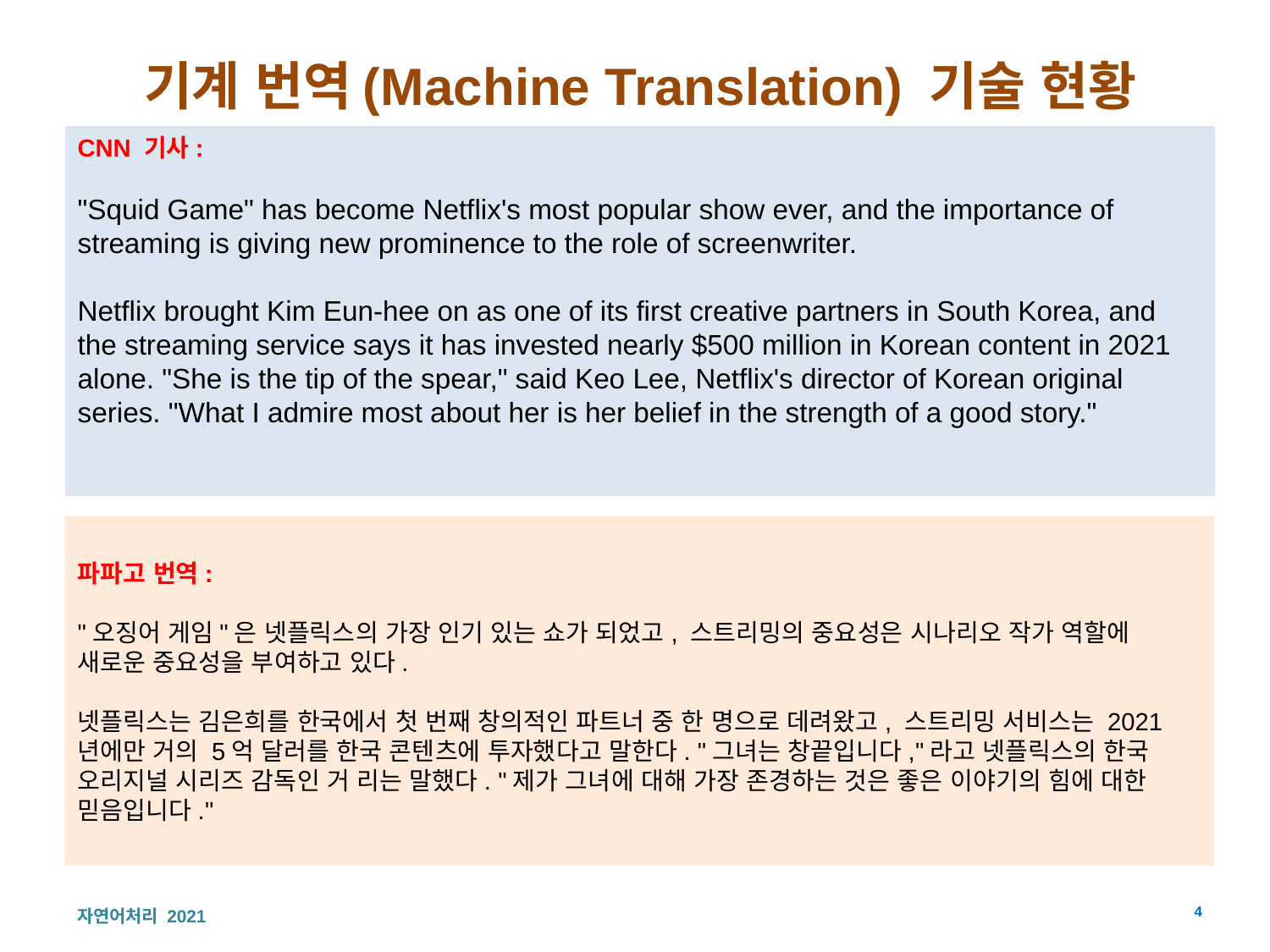

# 기계 번역(Machine Translation) 기술 현황
CNN 기사:

"Squid Game" has become Netflix's most popular show ever, and the importance of streaming is giving new prominence to the role of screenwriter.

Netflix brought Kim Eun-hee on as one of its first creative partners in South Korea, and the streaming service says it has invested nearly $500 million in Korean content in 2021 alone. "She is the tip of the spear," said Keo Lee, Netflix's director of Korean original series. "What I admire most about her is her belief in the strength of a good story."
파파고 번역:

"오징어 게임"은 넷플릭스의 가장 인기 있는 쇼가 되었고, 스트리밍의 중요성은 시나리오 작가 역할에 새로운 중요성을 부여하고 있다.
넷플릭스는 김은희를 한국에서 첫 번째 창의적인 파트너 중 한 명으로 데려왔고, 스트리밍 서비스는 2021년에만 거의 5억 달러를 한국 콘텐츠에 투자했다고 말한다. "그녀는 창끝입니다,"라고 넷플릭스의 한국 오리지널 시리즈 감독인 거 리는 말했다. "제가 그녀에 대해 가장 존경하는 것은 좋은 이야기의 힘에 대한 믿음입니다."